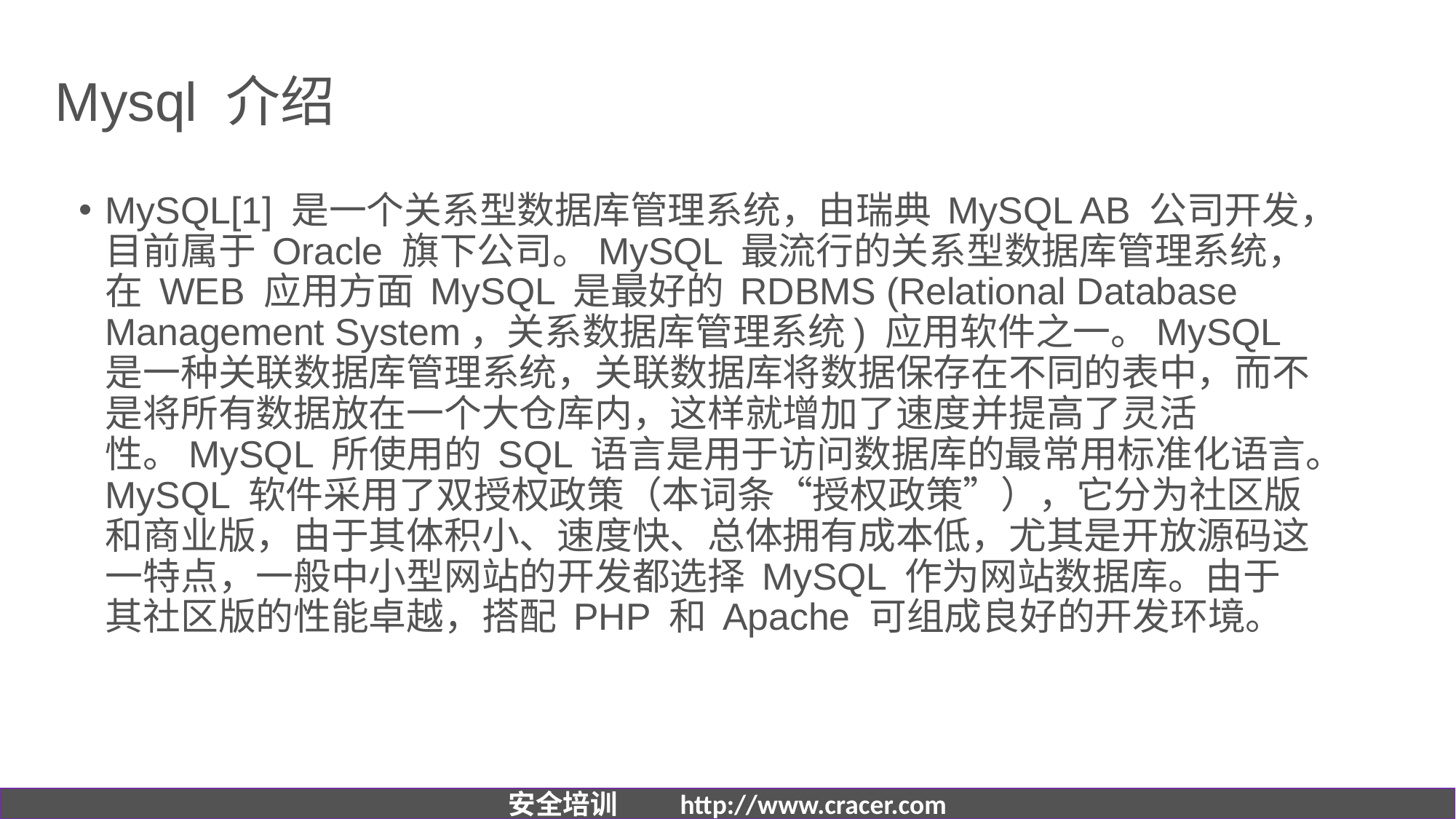

# Mysql 介绍
MySQL[1] 是一个关系型数据库管理系统，由瑞典 MySQL AB 公司开发，目前属于 Oracle 旗下公司。MySQL 最流行的关系型数据库管理系统，在 WEB 应用方面 MySQL 是最好的 RDBMS (Relational Database Management System，关系数据库管理系统) 应用软件之一。MySQL 是一种关联数据库管理系统，关联数据库将数据保存在不同的表中，而不是将所有数据放在一个大仓库内，这样就增加了速度并提高了灵活性。MySQL 所使用的 SQL 语言是用于访问数据库的最常用标准化语言。MySQL 软件采用了双授权政策（本词条“授权政策”），它分为社区版和商业版，由于其体积小、速度快、总体拥有成本低，尤其是开放源码这一特点，一般中小型网站的开发都选择 MySQL 作为网站数据库。由于其社区版的性能卓越，搭配 PHP 和 Apache 可组成良好的开发环境。